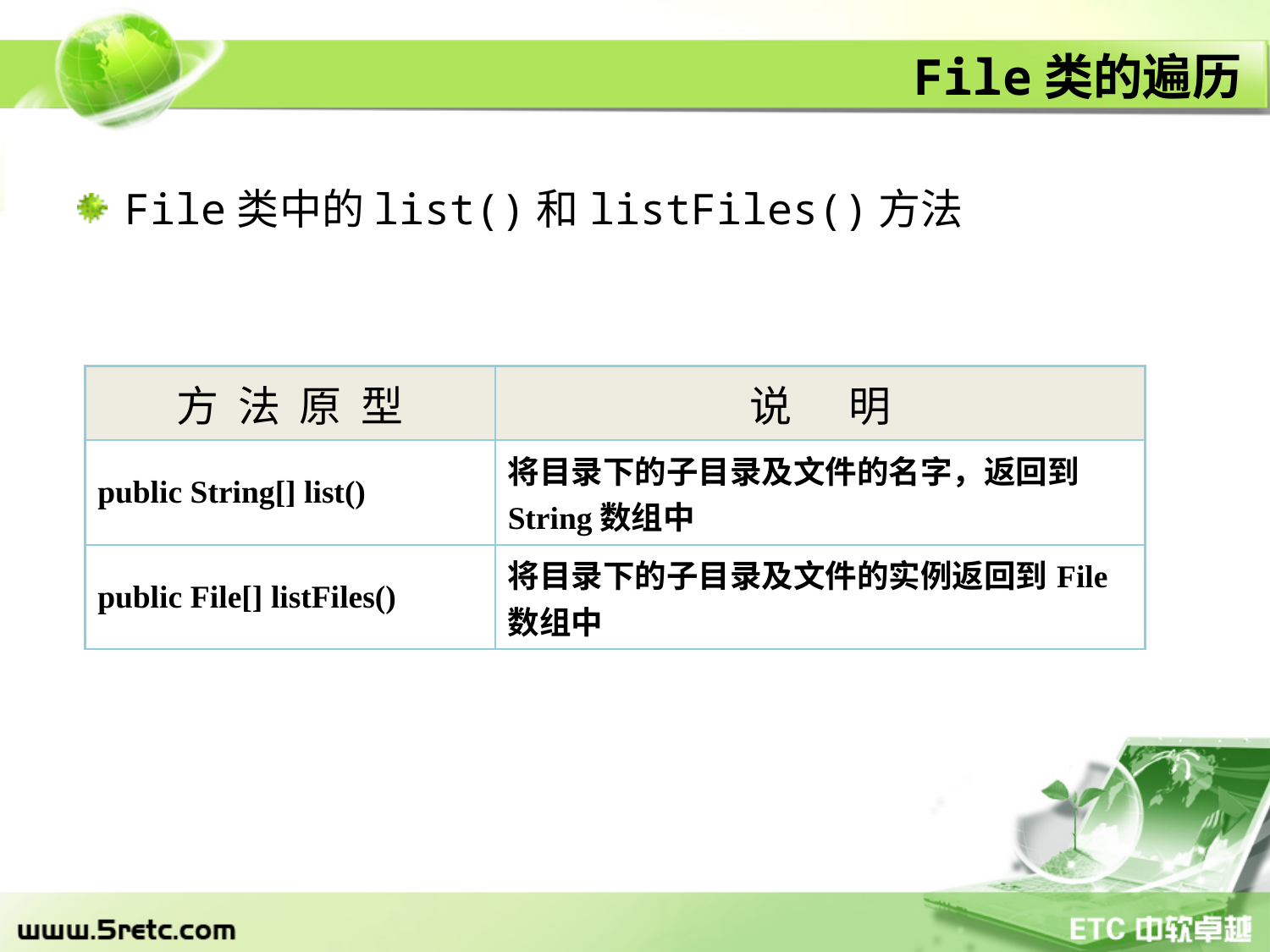

File类的遍历
File类中的list()和listFiles()方法

| 方 法 原 型 | 说 明 |
| --- | --- |
| public String[] list() | 将目录下的子目录及文件的名字，返回到String数组中 |
| public File[] listFiles() | 将目录下的子目录及文件的实例返回到File数组中 |